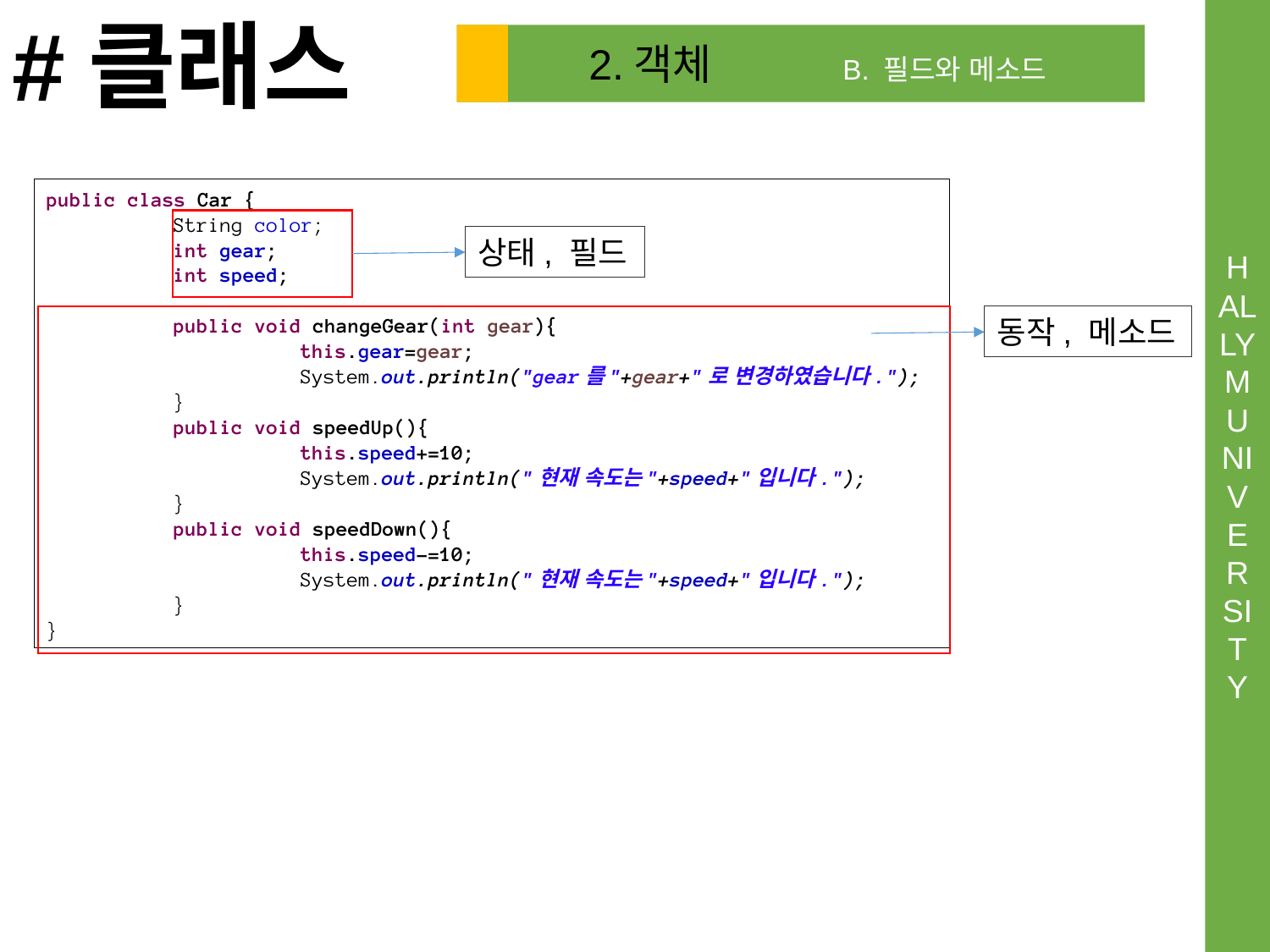

#클래스
2.객체  	B. 필드와 메소드
public class Car {
	String color;
	int gear;
	int speed;

	public void changeGear(int gear){
		this.gear=gear;
		System.out.println("gear를"+gear+"로 변경하였습니다.");
	}
	public void speedUp(){
		this.speed+=10;
		System.out.println("현재 속도는"+speed+"입니다.");
	}
	public void speedDown(){
		this.speed-=10;
		System.out.println("현재 속도는"+speed+"입니다.");
	}
}

상태, 필드
동작, 메소드